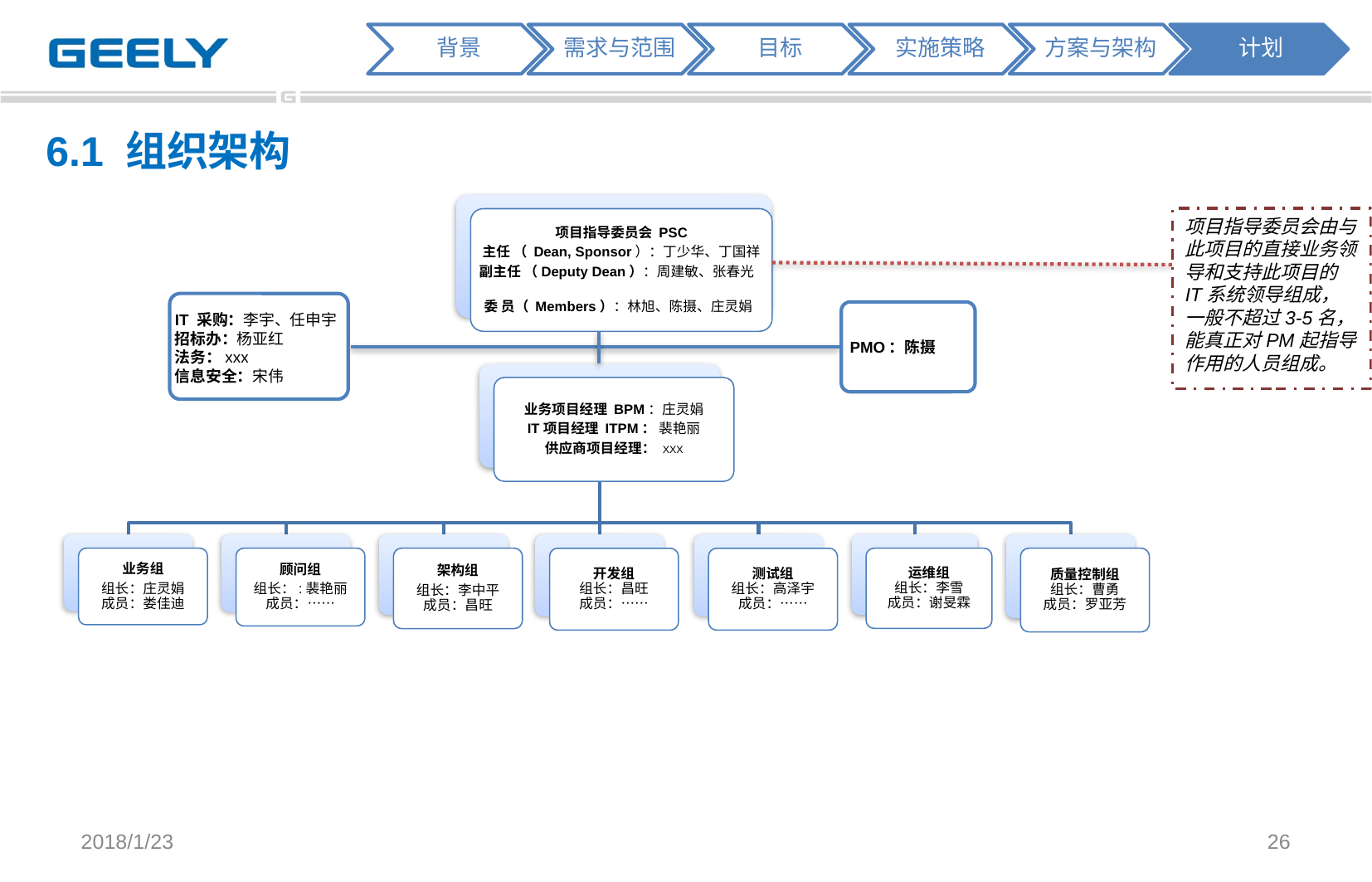

背景
需求与范围
目标
实施策略
方案与架构
计划
6.1 组织架构

项目指导委员会由与此项目的直接业务领导和支持此项目的IT系统领导组成，一般不超过3-5名，能真正对PM起指导作用的人员组成。
项目指导委员会 PSC
主任 （ Dean, Sponsor）：丁少华、丁国祥
副主任 （Deputy Dean）：周建敏、张春光
委 员（ Members）：林旭、陈摄、庄灵娟

IT 采购：李宇、任申宇
招标办：杨亚红
法务：xxx
信息安全：宋伟

PMO：陈摄

业务项目经理 BPM：庄灵娟
IT项目经理 ITPM： 裴艳丽
供应商项目经理： XXX

业务组
组长：庄灵娟
成员：娄佳迪
顾问组
组长：:裴艳丽
成员：……
架构组
组长：李中平
成员：昌旺
开发组
组长：昌旺
成员：……
测试组
组长：高泽宇
成员：……
运维组
组长：李雪
成员：谢旻霖
质量控制组
组长：曹勇
成员：罗亚芳
2018/1/23
26